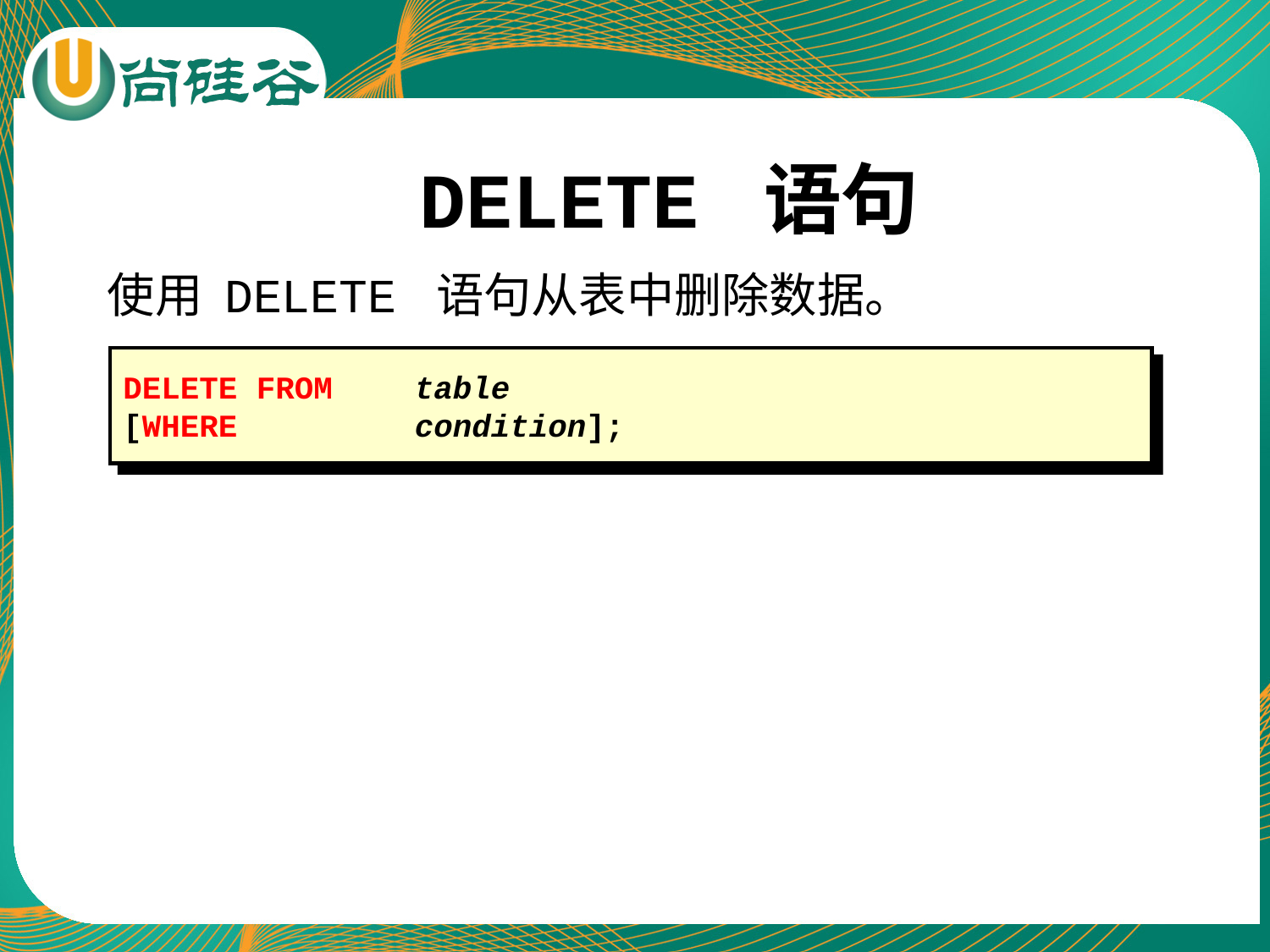

# DELETE 语句
使用 DELETE 语句从表中删除数据。
DELETE FROM	  table
[WHERE	  condition];